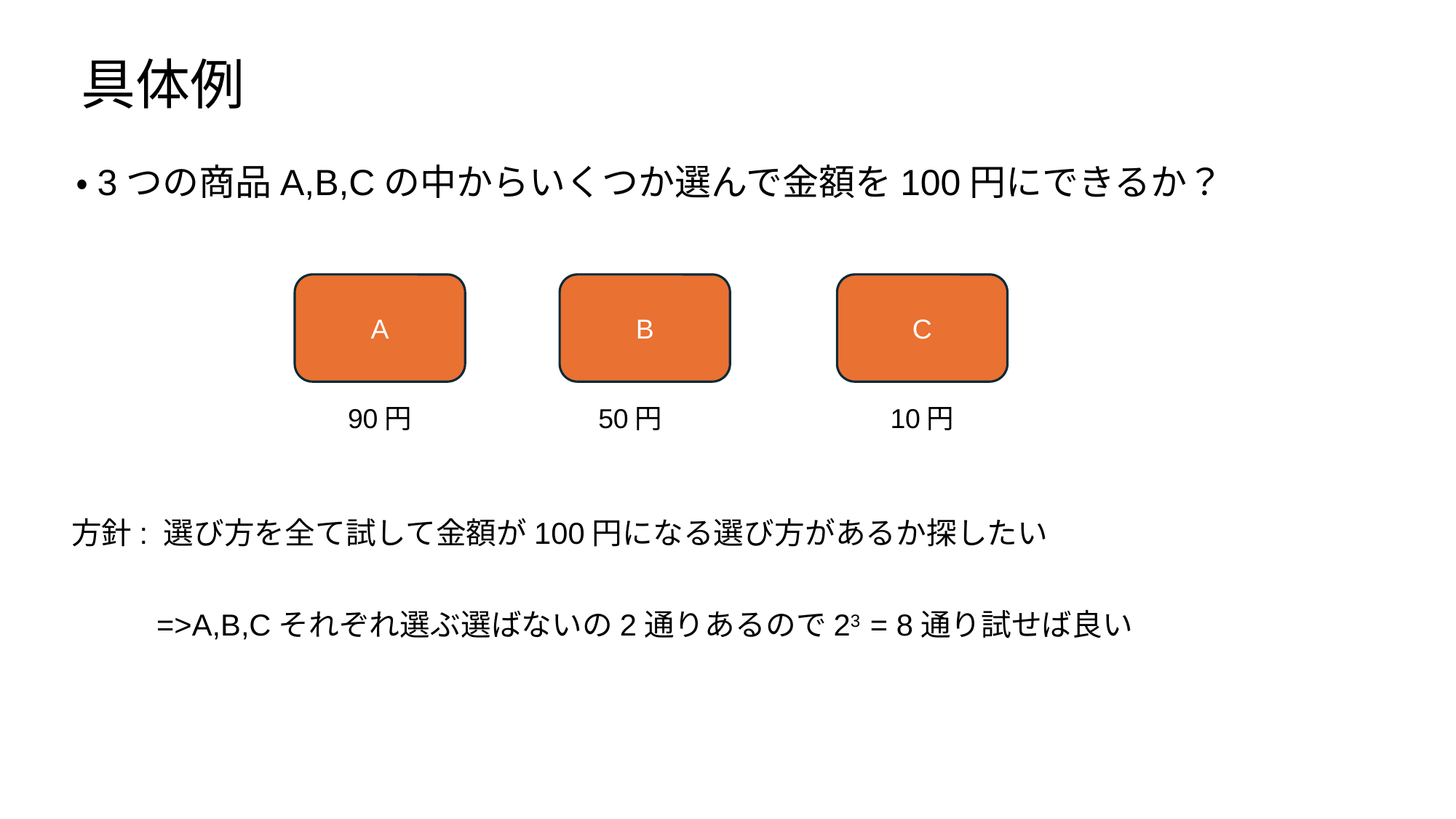

# 具体例
・3つの商品A,B,Cの中からいくつか選んで金額を100円にできるか？
B
A
C
90円
50円
10円
方針: 選び方を全て試して金額が100円になる選び方があるか探したい
=>A,B,Cそれぞれ選ぶ選ばないの2通りあるので23  = 8通り試せば良い